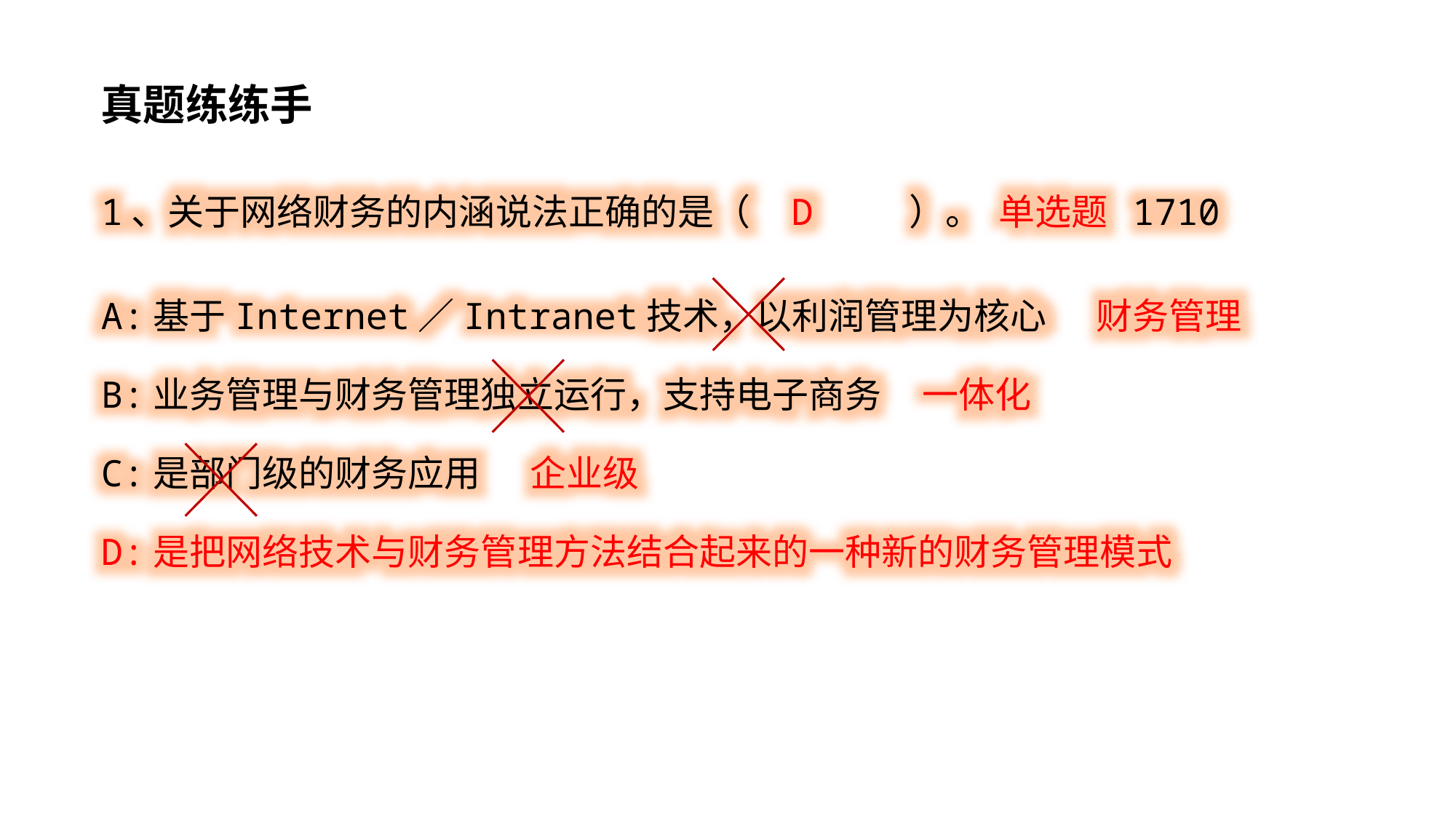

真题练练手
1、关于网络财务的内涵说法正确的是（    D    ）。  单选题  1710

A:基于Internet／Intranet技术，以利润管理为核心      财务管理

B:业务管理与财务管理独立运行，支持电子商务     一体化

C:是部门级的财务应用      企业级

D:是把网络技术与财务管理方法结合起来的一种新的财务管理模式